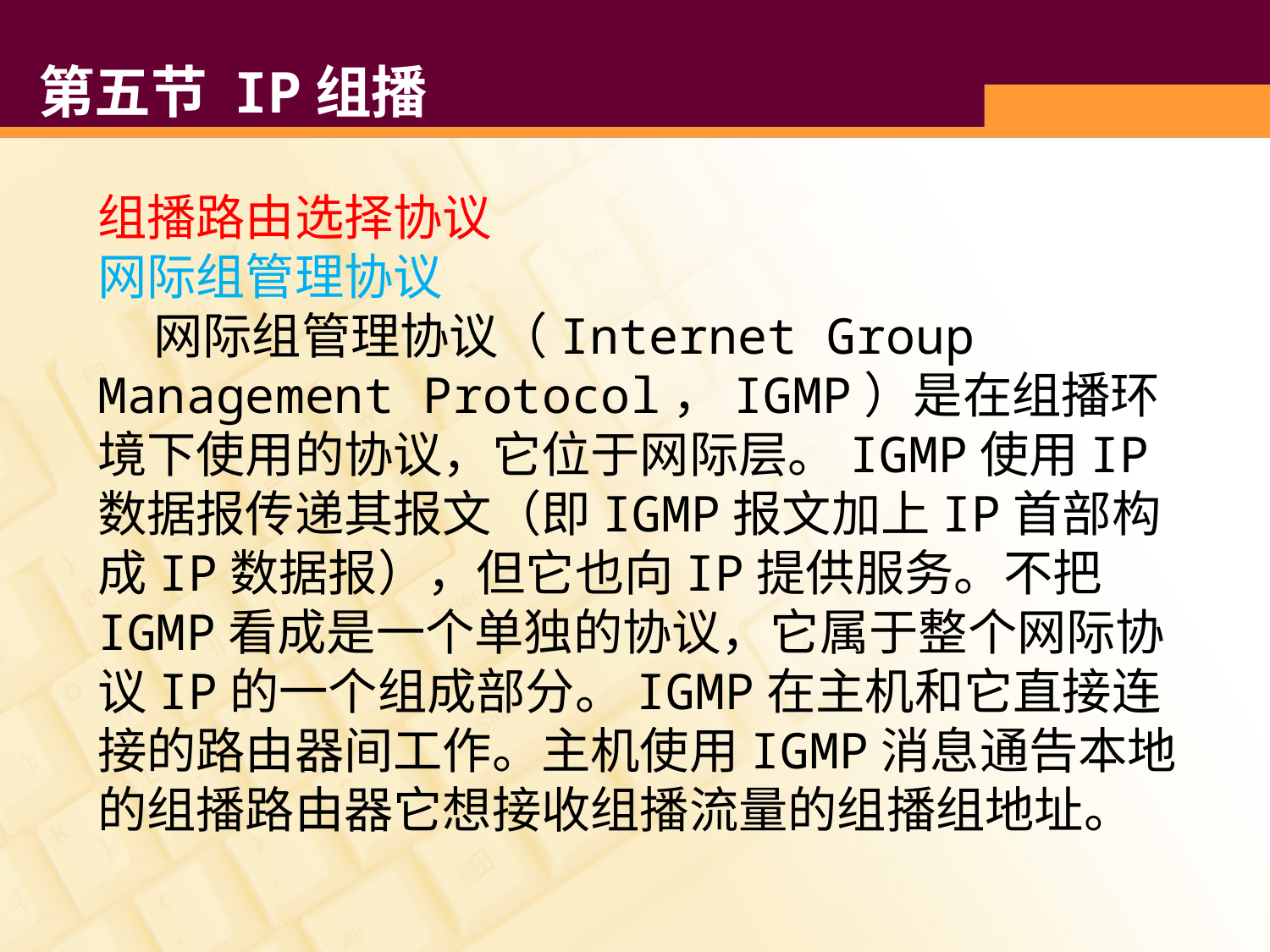

# 第五节 IP组播
组播路由选择协议
网际组管理协议
    网际组管理协议（Internet Group Management Protocol，IGMP）是在组播环境下使用的协议，它位于网际层。IGMP使用IP数据报传递其报文（即IGMP报文加上IP首部构成IP数据报），但它也向IP提供服务。不把IGMP看成是一个单独的协议，它属于整个网际协议IP的一个组成部分。IGMP在主机和它直接连接的路由器间工作。主机使用IGMP消息通告本地的组播路由器它想接收组播流量的组播组地址。